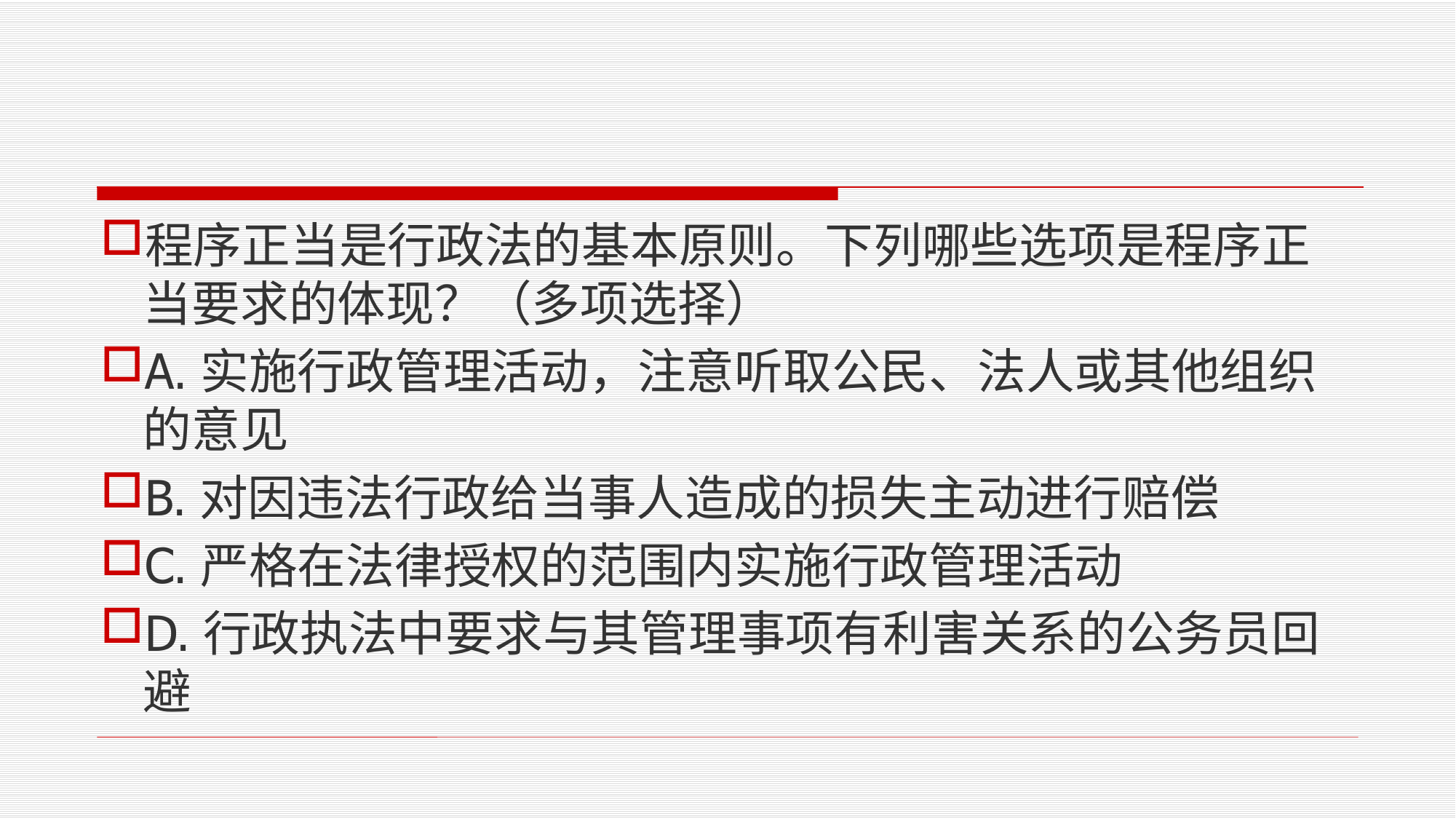

#
程序正当是行政法的基本原则。下列哪些选项是程序正当要求的体现？（多项选择）
A.实施行政管理活动，注意听取公民、法人或其他组织的意见
B.对因违法行政给当事人造成的损失主动进行赔偿
C.严格在法律授权的范围内实施行政管理活动
D.行政执法中要求与其管理事项有利害关系的公务员回避